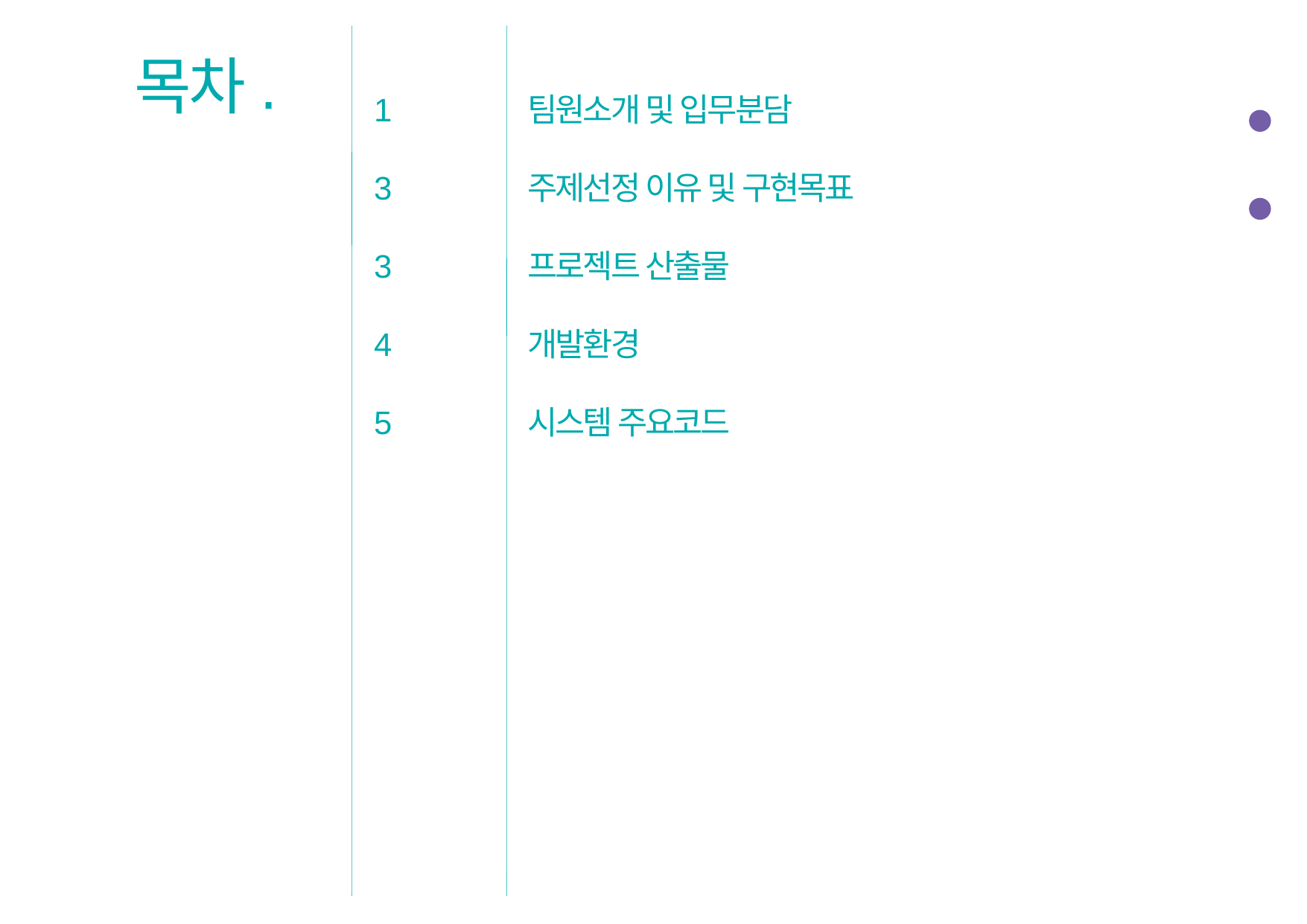

목차.
1
3
3
4
5
팀원소개 및 입무분담
주제선정 이유 및 구현목표
프로젝트 산출물
개발환경
시스템 주요코드